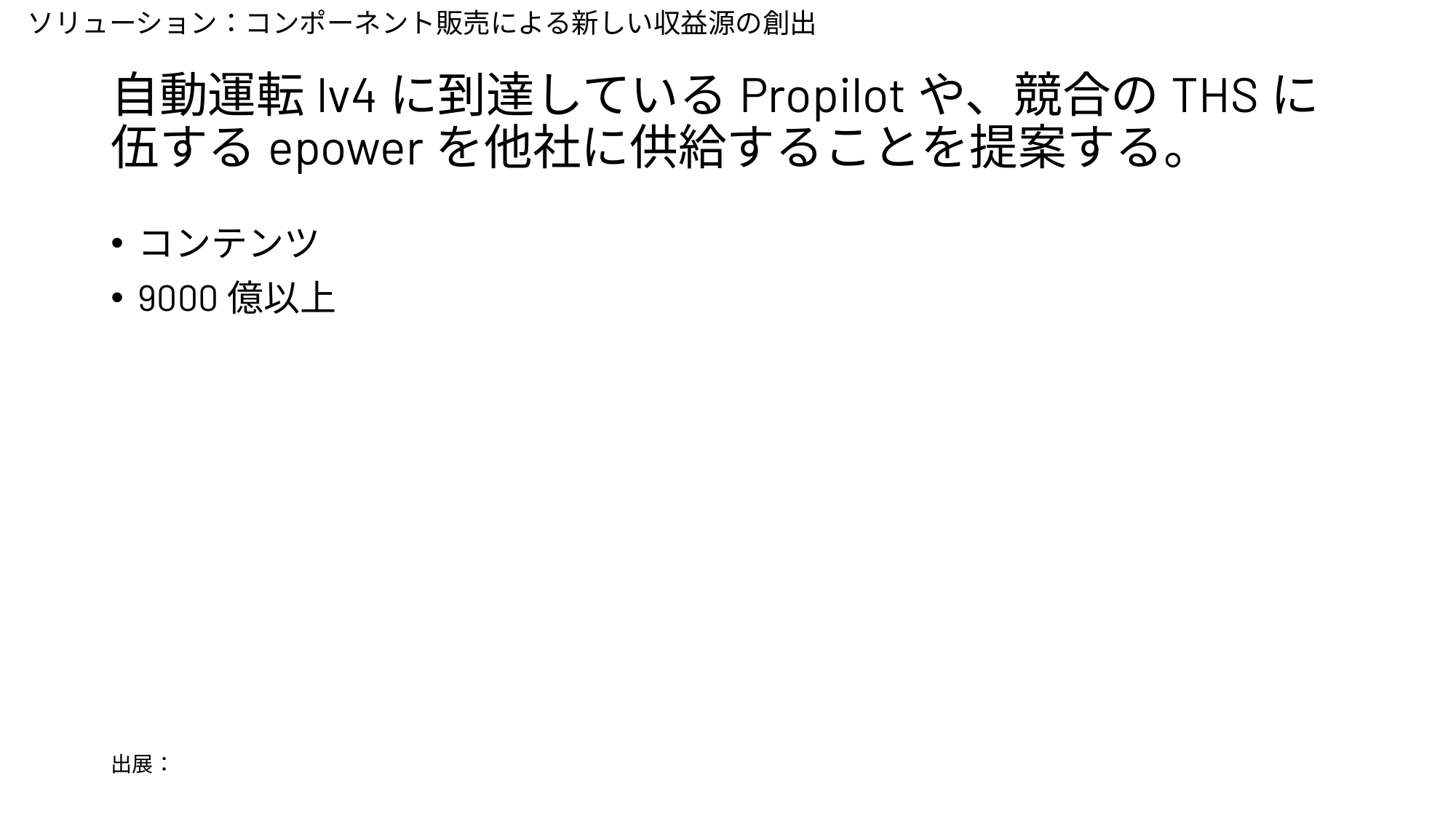

ソリューション：コンポーネント販売による新しい収益源の創出
# 自動運転lv4に到達しているPropilotや、競合のTHSに伍するepowerを他社に供給することを提案する。
コンテンツ
9000億以上
出展：